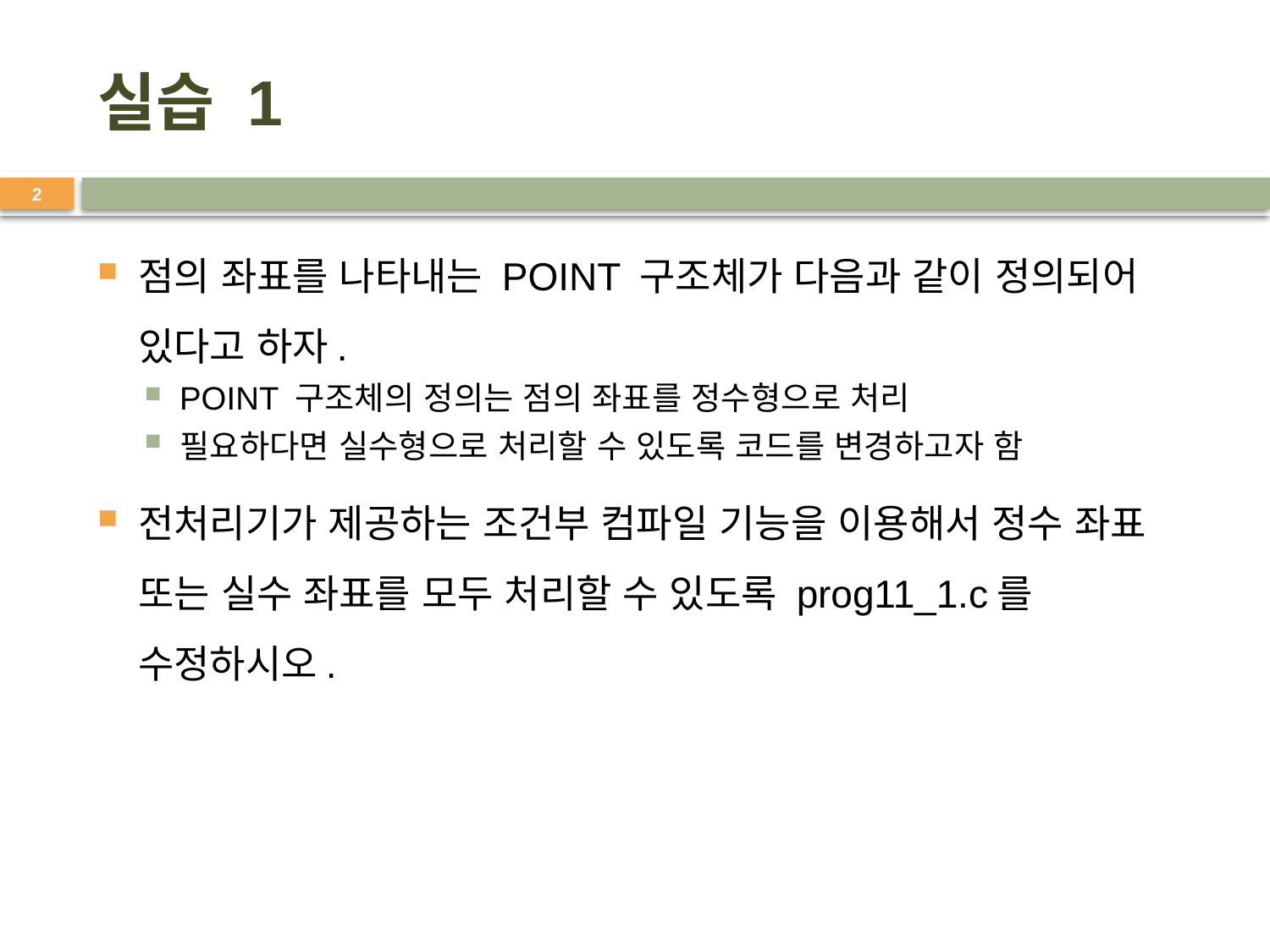

# 실습 1
2
점의 좌표를 나타내는 POINT 구조체가 다음과 같이 정의되어 있다고 하자.
POINT 구조체의 정의는 점의 좌표를 정수형으로 처리
필요하다면 실수형으로 처리할 수 있도록 코드를 변경하고자 함
전처리기가 제공하는 조건부 컴파일 기능을 이용해서 정수 좌표 또는 실수 좌표를 모두 처리할 수 있도록 prog11_1.c를 수정하시오.